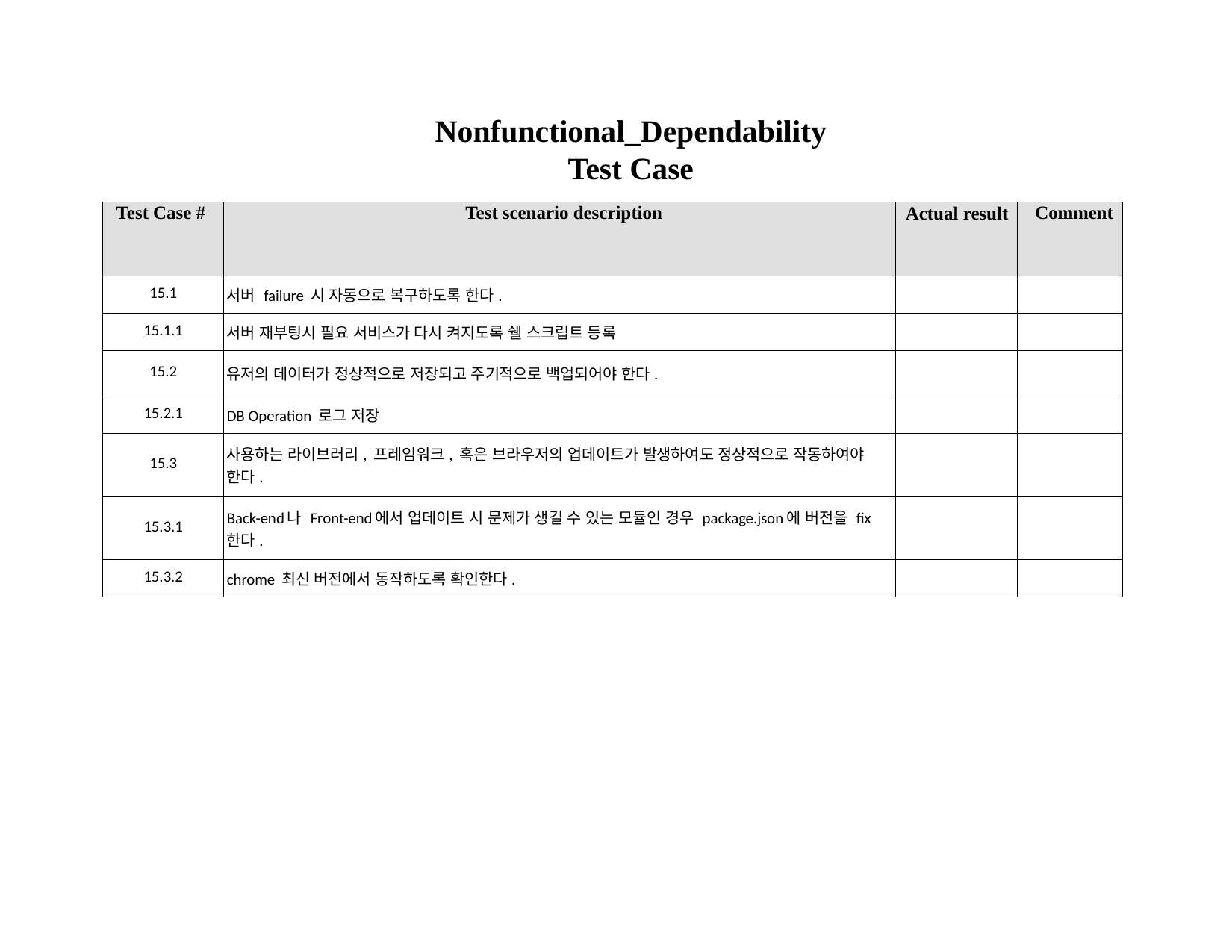

# Nonfunctional_Dependability Test Case
| Test Case # | Test scenario description | Actual result | Comment |
| --- | --- | --- | --- |
| 15.1 | 서버 failure 시 자동으로 복구하도록 한다. |  |  |
| 15.1.1 | 서버 재부팅시 필요 서비스가 다시 켜지도록 쉘 스크립트 등록 |  |  |
| 15.2 | 유저의 데이터가 정상적으로 저장되고 주기적으로 백업되어야 한다. |  |  |
| 15.2.1 | DB Operation 로그 저장 |  |  |
| 15.3 | 사용하는 라이브러리, 프레임워크, 혹은 브라우저의 업데이트가 발생하여도 정상적으로 작동하여야 한다. |  |  |
| 15.3.1 | Back-end나 Front-end에서 업데이트 시 문제가 생길 수 있는 모듈인 경우 package.json에 버전을 fix 한다. |  |  |
| 15.3.2 | chrome 최신 버전에서 동작하도록 확인한다. |  |  |